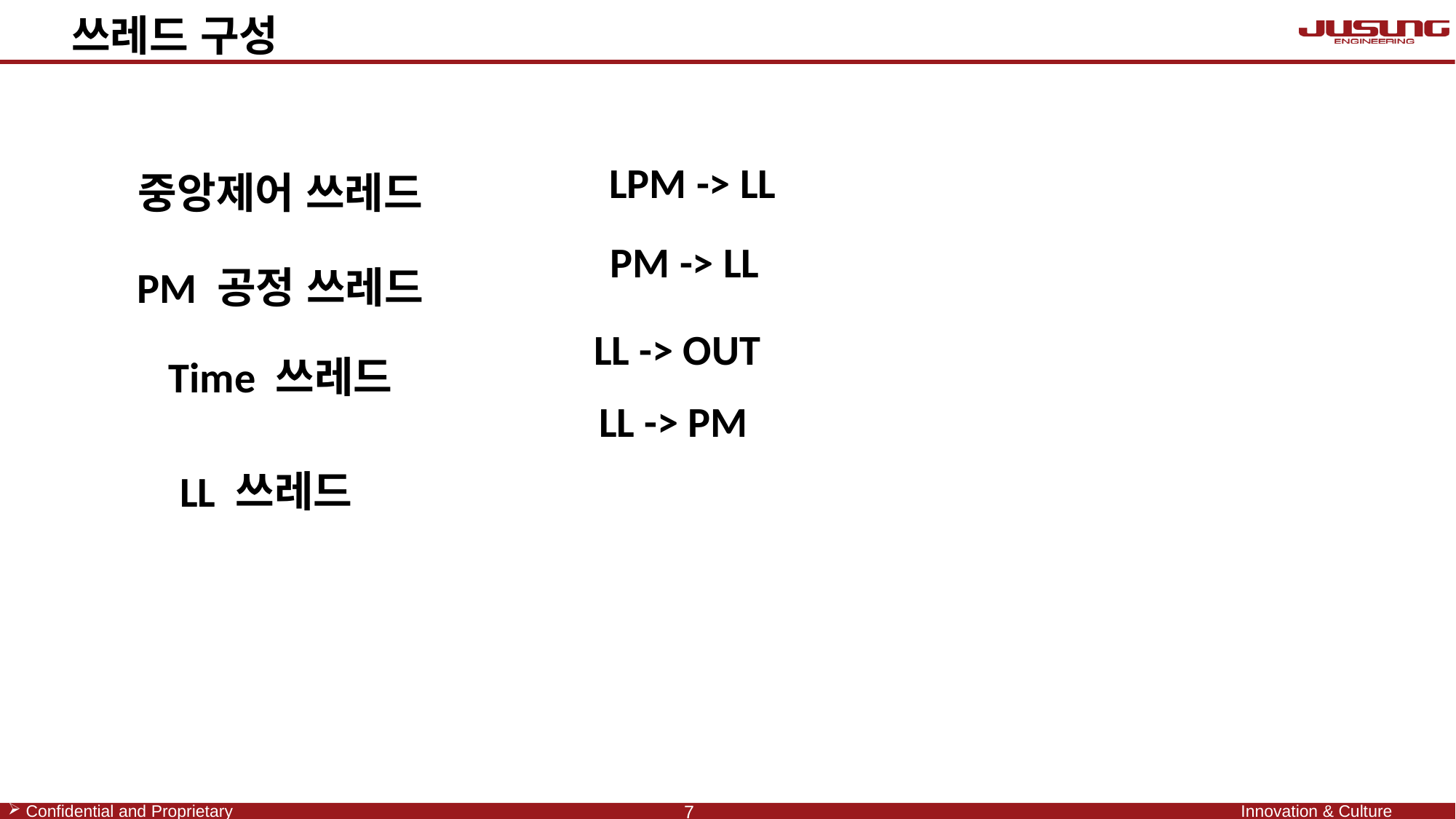

쓰레드 구성
LPM -> LL
중앙제어 쓰레드
PM -> LL
PM 공정 쓰레드
LL -> OUT
Time 쓰레드
LL -> PM
LL 쓰레드
7